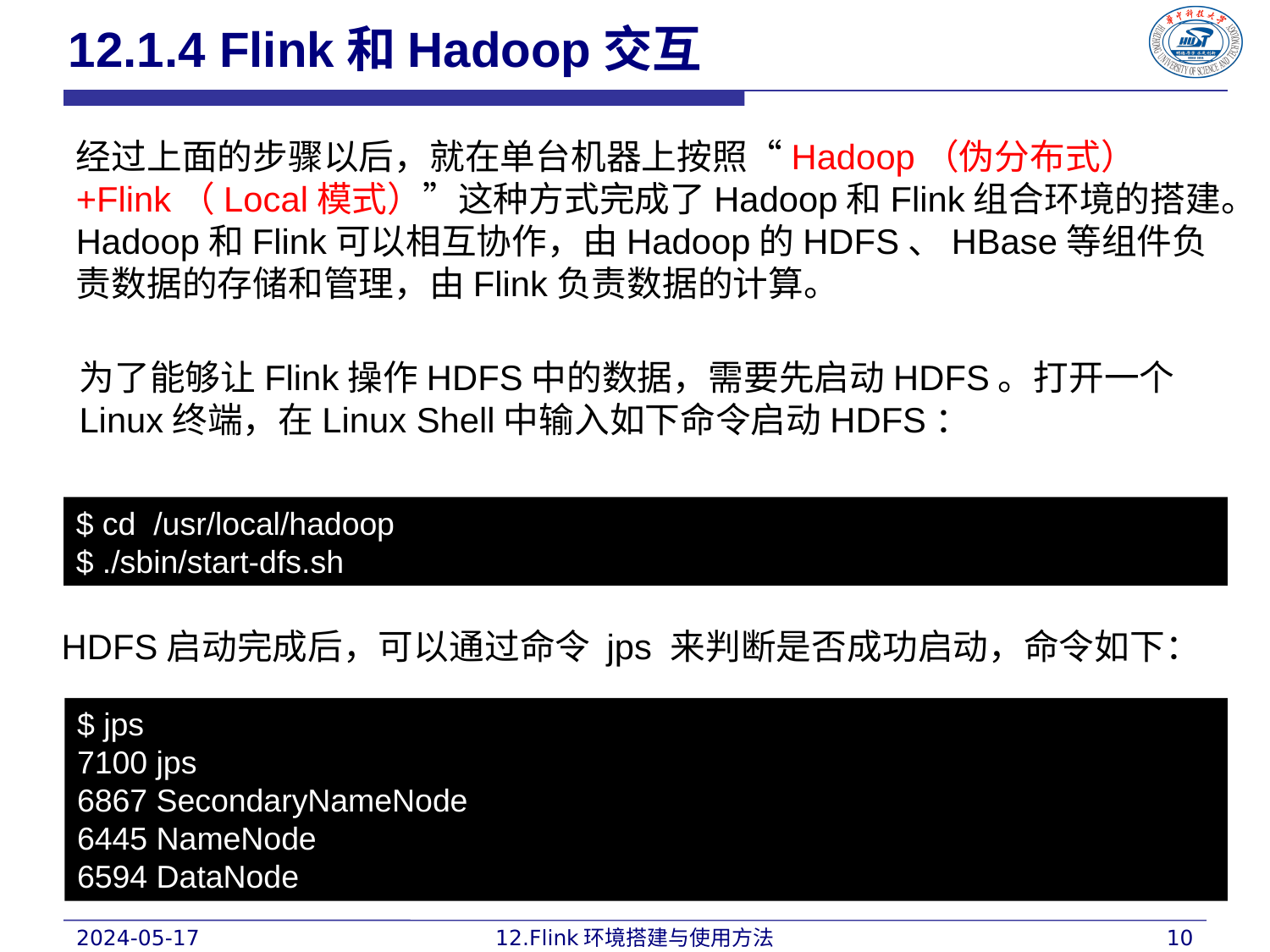

12.1.4 Flink和Hadoop交互
经过上面的步骤以后，就在单台机器上按照“Hadoop（伪分布式）+Flink（Local模式）”这种方式完成了Hadoop和Flink组合环境的搭建。
Hadoop和Flink可以相互协作，由Hadoop的HDFS、HBase等组件负责数据的存储和管理，由Flink负责数据的计算。
为了能够让Flink操作HDFS中的数据，需要先启动HDFS。打开一个Linux终端，在Linux Shell中输入如下命令启动HDFS：
$ cd  /usr/local/hadoop
$ ./sbin/start-dfs.sh
HDFS启动完成后，可以通过命令 jps 来判断是否成功启动，命令如下：
$ jps
7100 jps
6867 SecondaryNameNode
6445 NameNode
6594 DataNode
2024-05-17
12.Flink环境搭建与使用方法
10